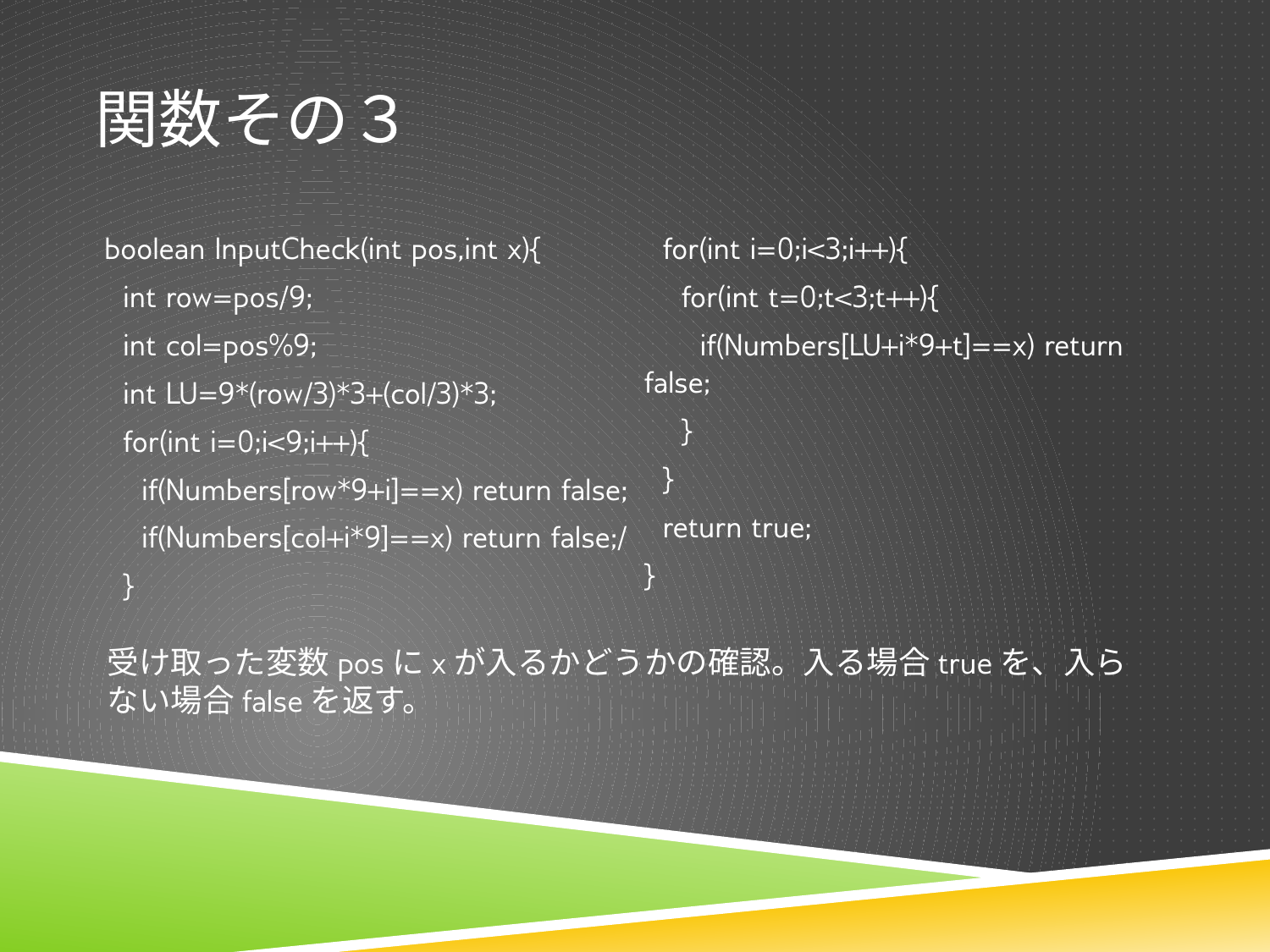

# 関数その３
boolean InputCheck(int pos,int x){
  int row=pos/9;
  int col=pos%9;
  int LU=9*(row/3)*3+(col/3)*3;
  for(int i=0;i<9;i++){
    if(Numbers[row*9+i]==x) return false;
    if(Numbers[col+i*9]==x) return false;/
  }
  for(int i=0;i<3;i++){
    for(int t=0;t<3;t++){
      if(Numbers[LU+i*9+t]==x) return false;
    }
  }
  return true;
}
受け取った変数posにxが入るかどうかの確認。入る場合trueを、入らない場合falseを返す。